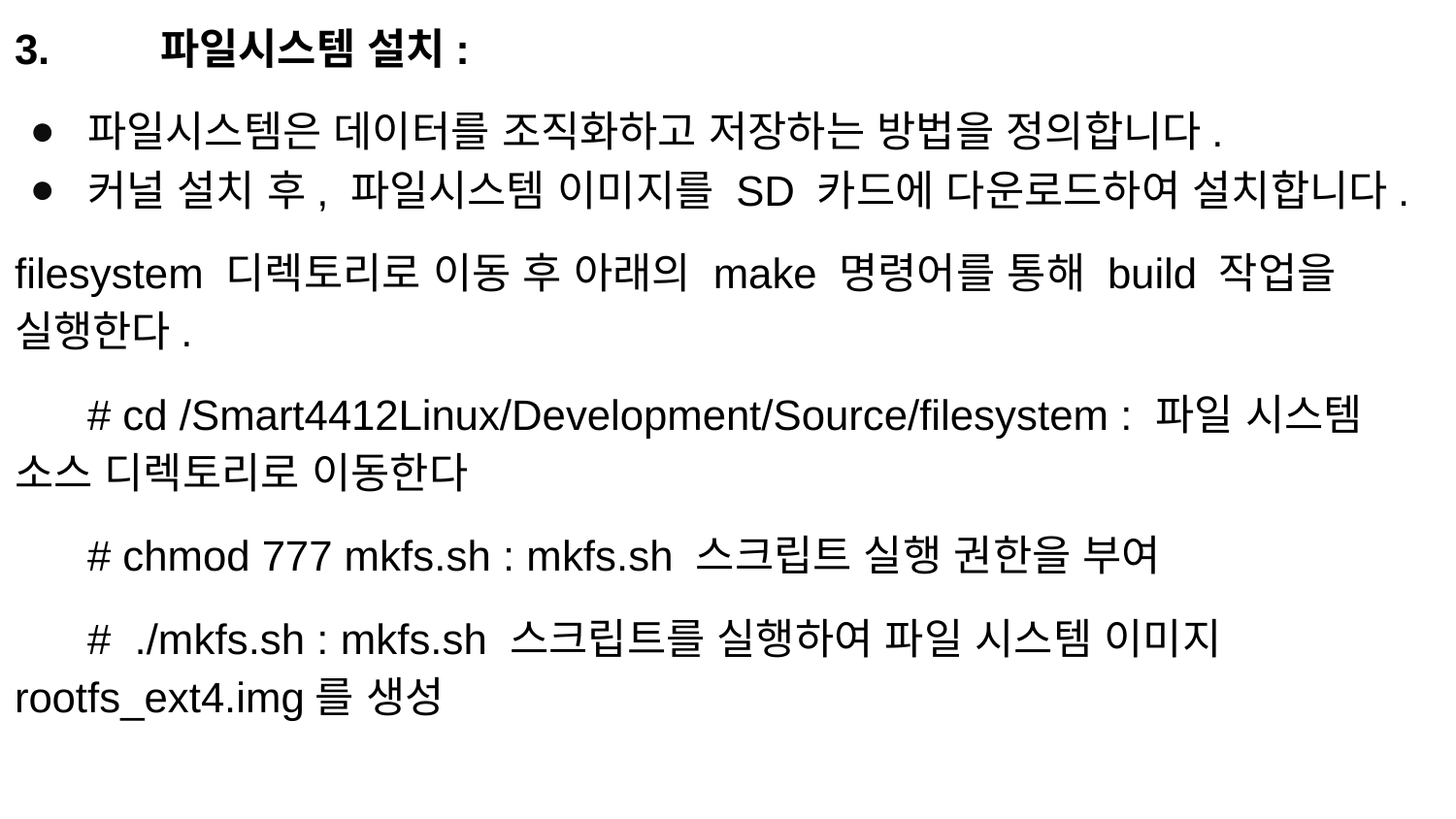

3.	파일시스템 설치:
파일시스템은 데이터를 조직화하고 저장하는 방법을 정의합니다.
커널 설치 후, 파일시스템 이미지를 SD 카드에 다운로드하여 설치합니다.
filesystem 디렉토리로 이동 후 아래의 make 명령어를 통해 build 작업을 실행한다.
# cd /Smart4412Linux/Development/Source/filesystem : 파일 시스템 소스 디렉토리로 이동한다
# chmod 777 mkfs.sh : mkfs.sh 스크립트 실행 권한을 부여
#  ./mkfs.sh : mkfs.sh 스크립트를 실행하여 파일 시스템 이미지 rootfs_ext4.img를 생성